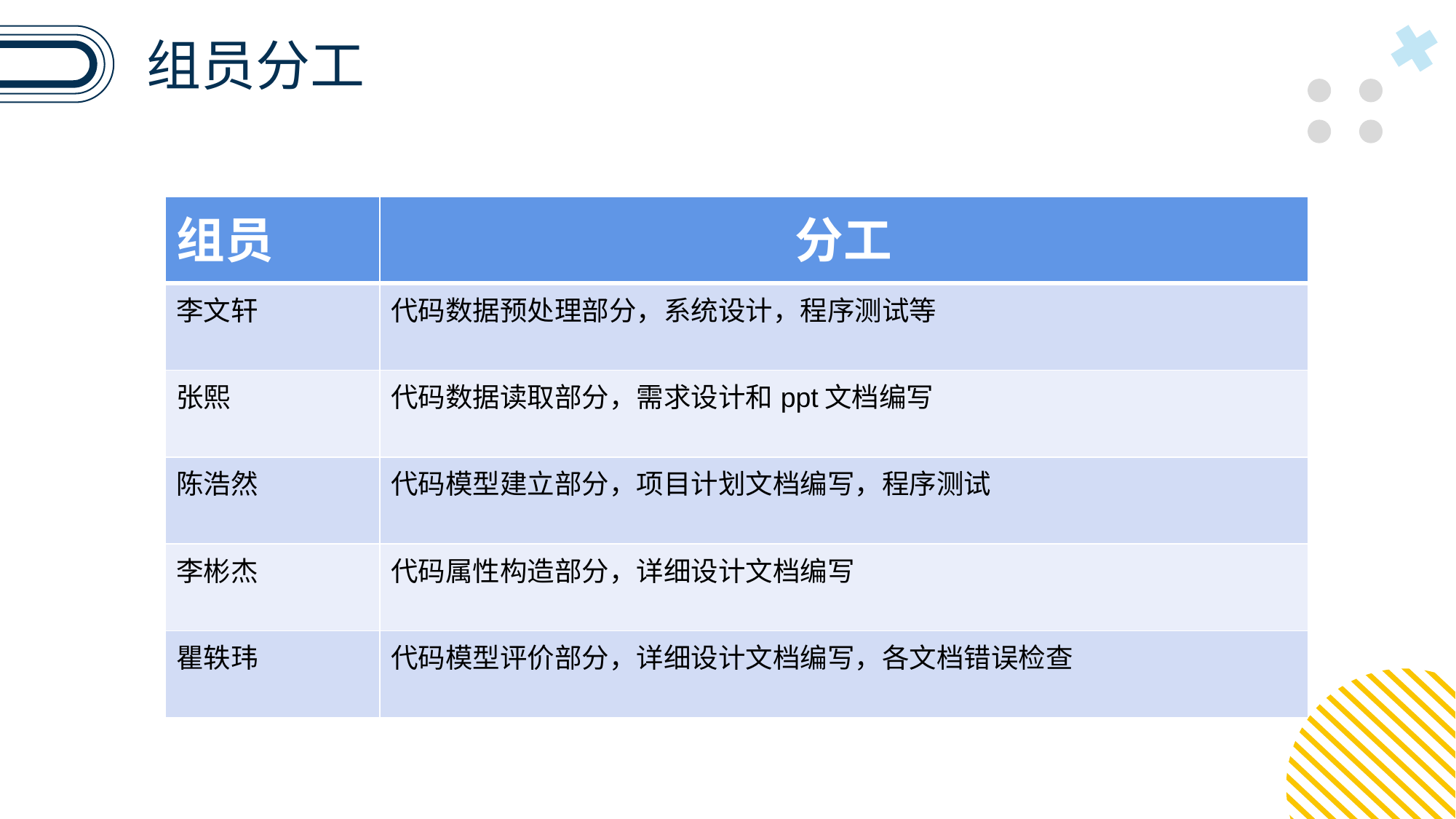

组员分工

| 组员 | 分工 |
| --- | --- |
| 李文轩 | 代码数据预处理部分，系统设计，程序测试等 |
| 张熙 | 代码数据读取部分，需求设计和ppt文档编写 |
| 陈浩然 | 代码模型建立部分，项目计划文档编写，程序测试 |
| 李彬杰 | 代码属性构造部分，详细设计文档编写 |
| 瞿轶玮 | 代码模型评价部分，详细设计文档编写，各文档错误检查 |